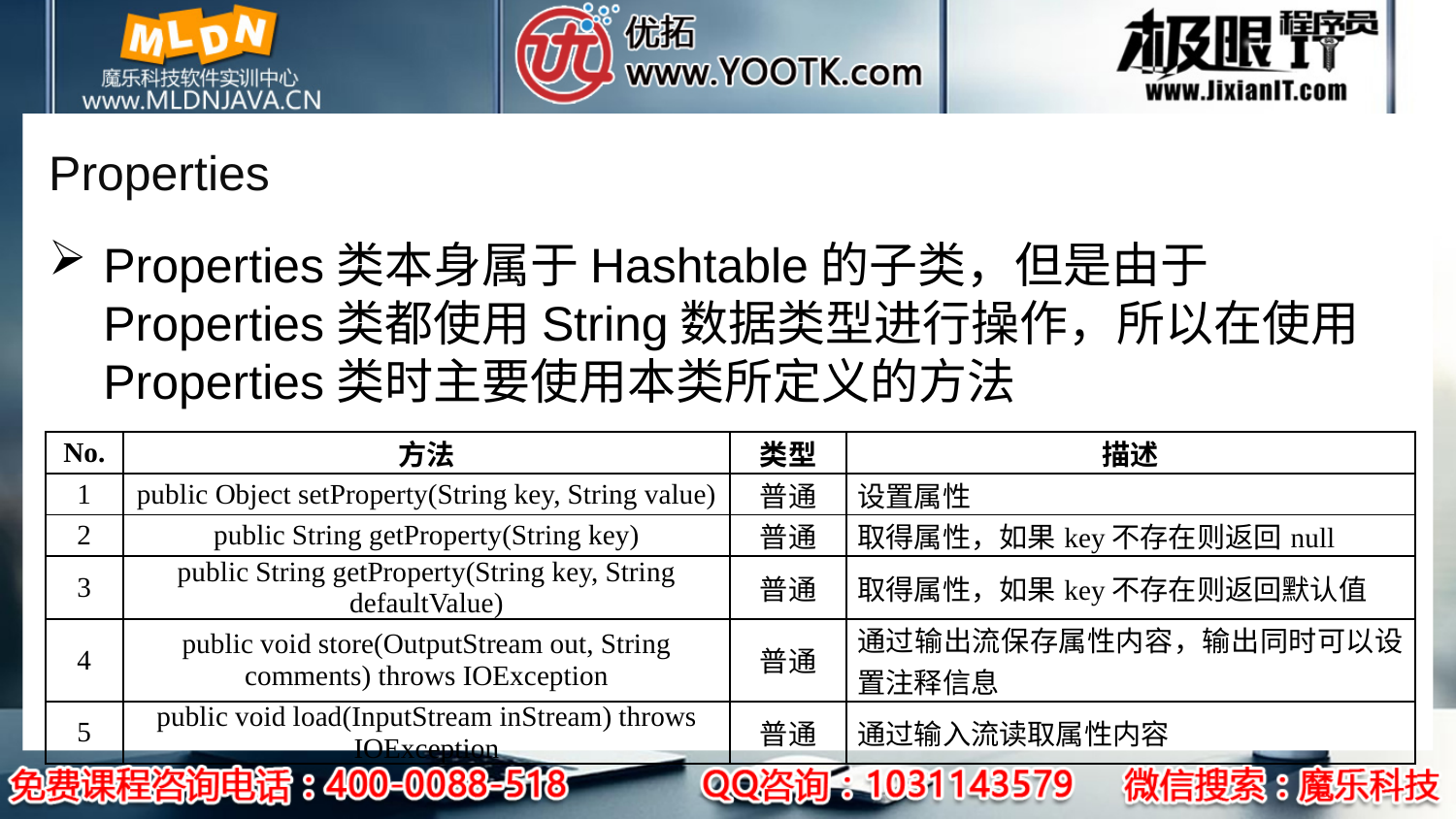

# Properties
Properties类本身属于Hashtable的子类，但是由于Properties类都使用String数据类型进行操作，所以在使用Properties类时主要使用本类所定义的方法
| No. | 方法 | 类型 | 描述 |
| --- | --- | --- | --- |
| 1 | public Object setProperty(String key, String value) | 普通 | 设置属性 |
| 2 | public String getProperty(String key) | 普通 | 取得属性，如果key不存在则返回null |
| 3 | public String getProperty(String key, String defaultValue) | 普通 | 取得属性，如果key不存在则返回默认值 |
| 4 | public void store(OutputStream out, String comments) throws IOException | 普通 | 通过输出流保存属性内容，输出同时可以设置注释信息 |
| 5 | public void load(InputStream inStream) throws IOException | 普通 | 通过输入流读取属性内容 |